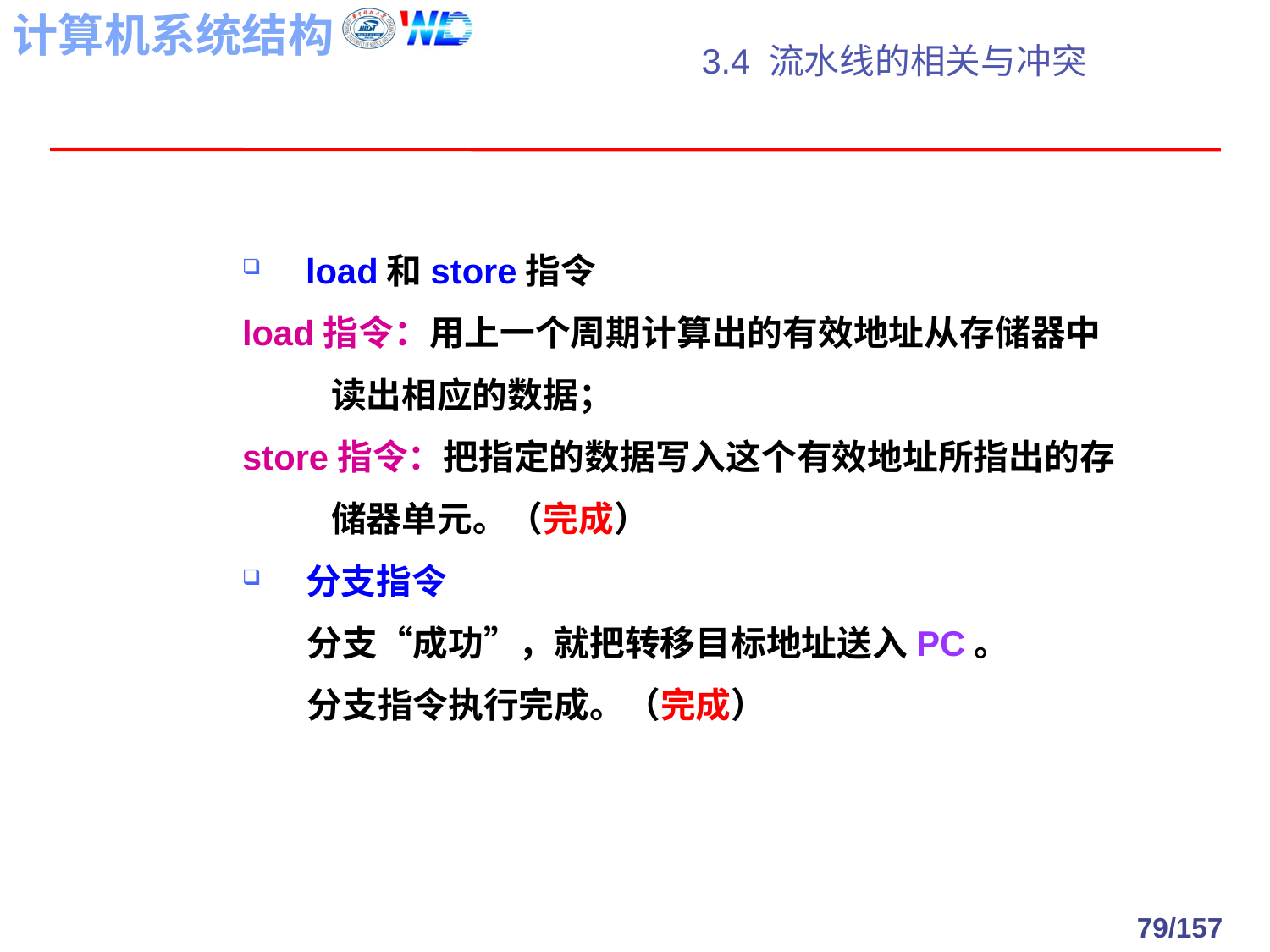

# 3.4 流水线的相关与冲突
load和store指令
load指令：用上一个周期计算出的有效地址从存储器中
          读出相应的数据；
store指令：把指定的数据写入这个有效地址所指出的存
          储器单元。（完成）
分支指令
       分支“成功”，就把转移目标地址送入PC。
       分支指令执行完成。（完成）